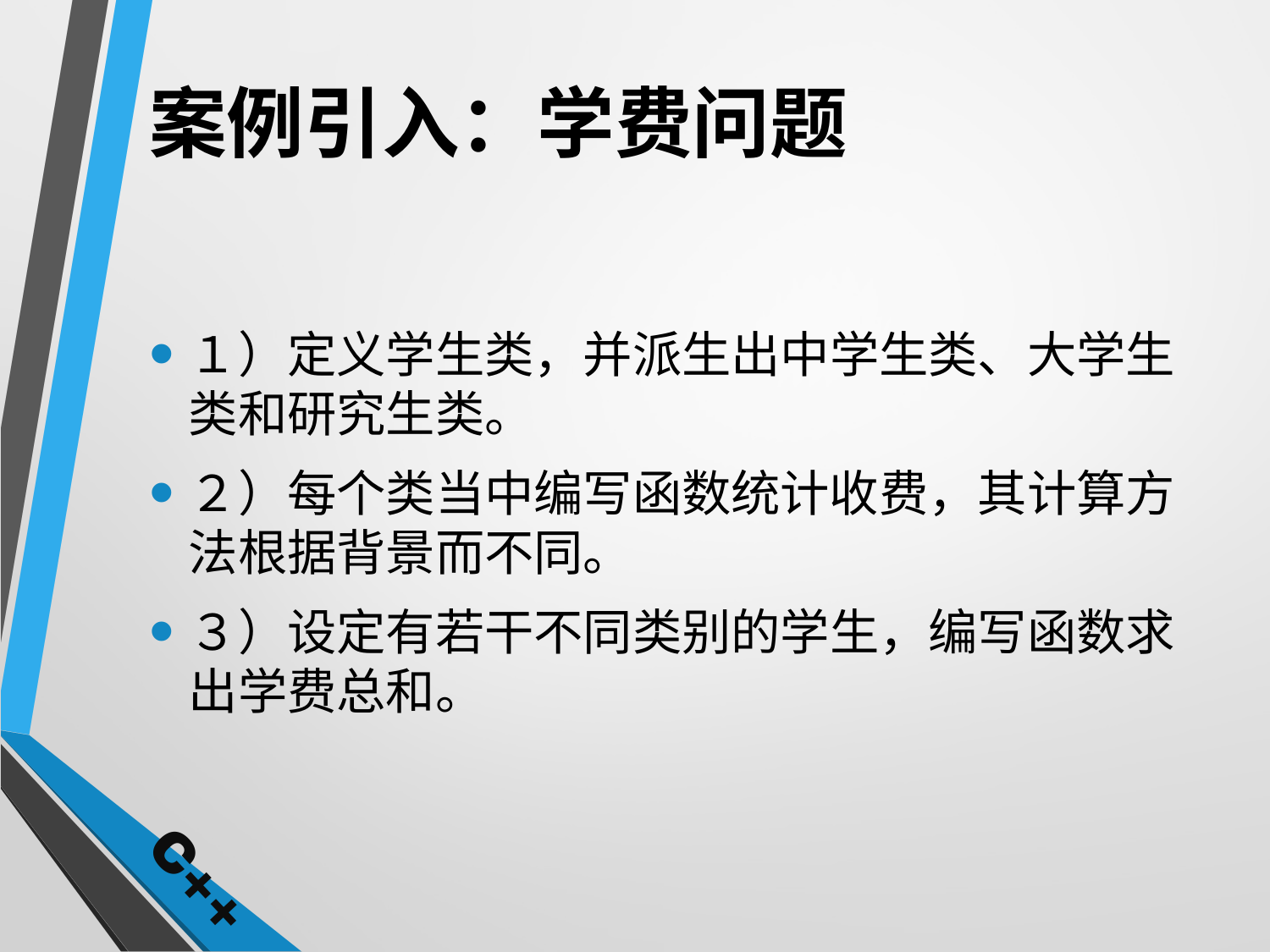

# 案例引入：学费问题
１）定义学生类，并派生出中学生类、大学生类和研究生类。
２）每个类当中编写函数统计收费，其计算方法根据背景而不同。
３）设定有若干不同类别的学生，编写函数求出学费总和。